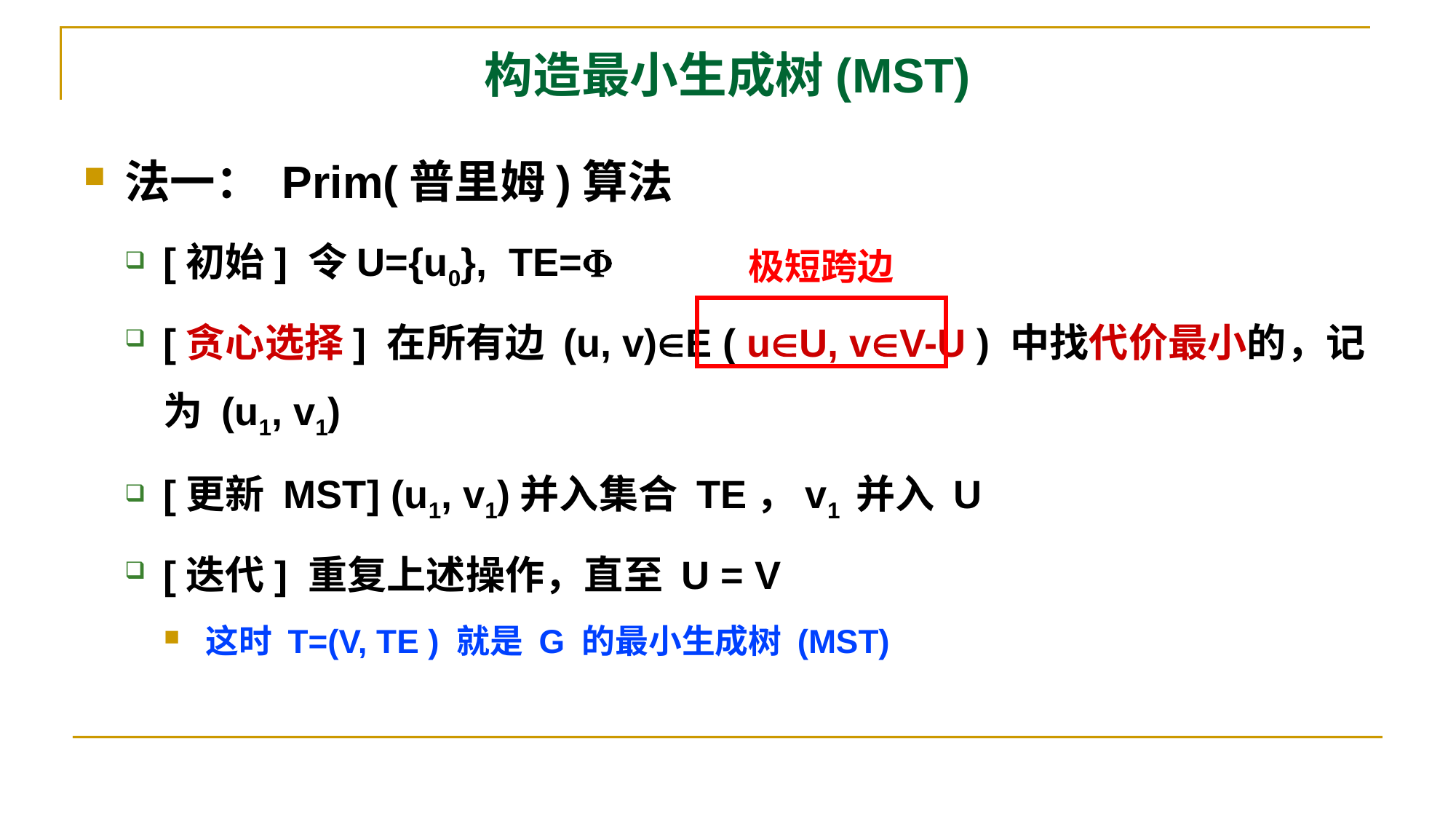

# 构造最小生成树(MST)
法一： Prim(普里姆)算法
[初始] 令U={u0},  TE=Φ
[贪心选择] 在所有边 (u, v)∈E ( u∈U, v∈V-U ) 中找代价最小的，记为 (u1, v1)
[更新 MST] (u1, v1)并入集合 TE，v1 并入 U
[迭代] 重复上述操作，直至 U = V
这时 T=(V, TE ) 就是 G 的最小生成树 (MST)
极短跨边